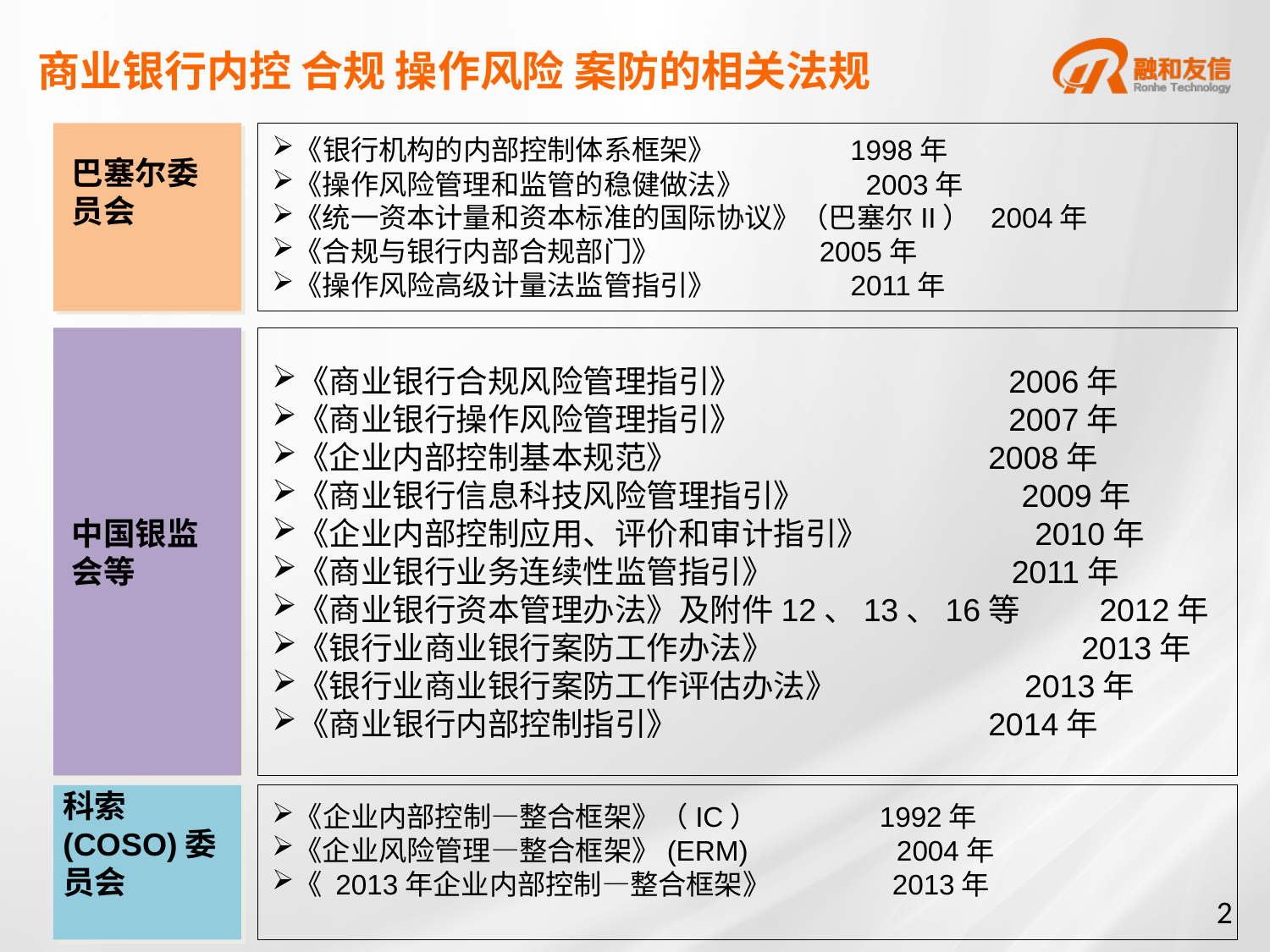

# 商业银行内控 合规 操作风险 案防的相关法规

《银行机构的内部控制体系框架》                    1998年
《操作风险管理和监管的稳健做法》                  2003年
《统一资本计量和资本标准的国际协议》（巴塞尔II）  2004年
《合规与银行内部合规部门》                        2005年
《操作风险高级计量法监管指引》                    2011年
巴塞尔委员会

《商业银行合规风险管理指引》                                    2006年
《商业银行操作风险管理指引》                                    2007年
《企业内部控制基本规范》                                          2008年
《商业银行信息科技风险管理指引》                             2009年
《企业内部控制应用、评价和审计指引》                      2010年
《商业银行业务连续性监管指引》                                2011年
《商业银行资本管理办法》及附件12、13、16等          2012年
《银行业商业银行案防工作办法》　　　　　　　　　  2013年
《银行业商业银行案防工作评估办法》                         2013年
《商业银行内部控制指引》                                          2014年
中国银监会等

科索(COSO)委员会

《企业内部控制—整合框架》（IC）                  1992年
《企业风险管理—整合框架》(ERM)                   2004年
《 2013年企业内部控制—整合框架》                  2013年

2